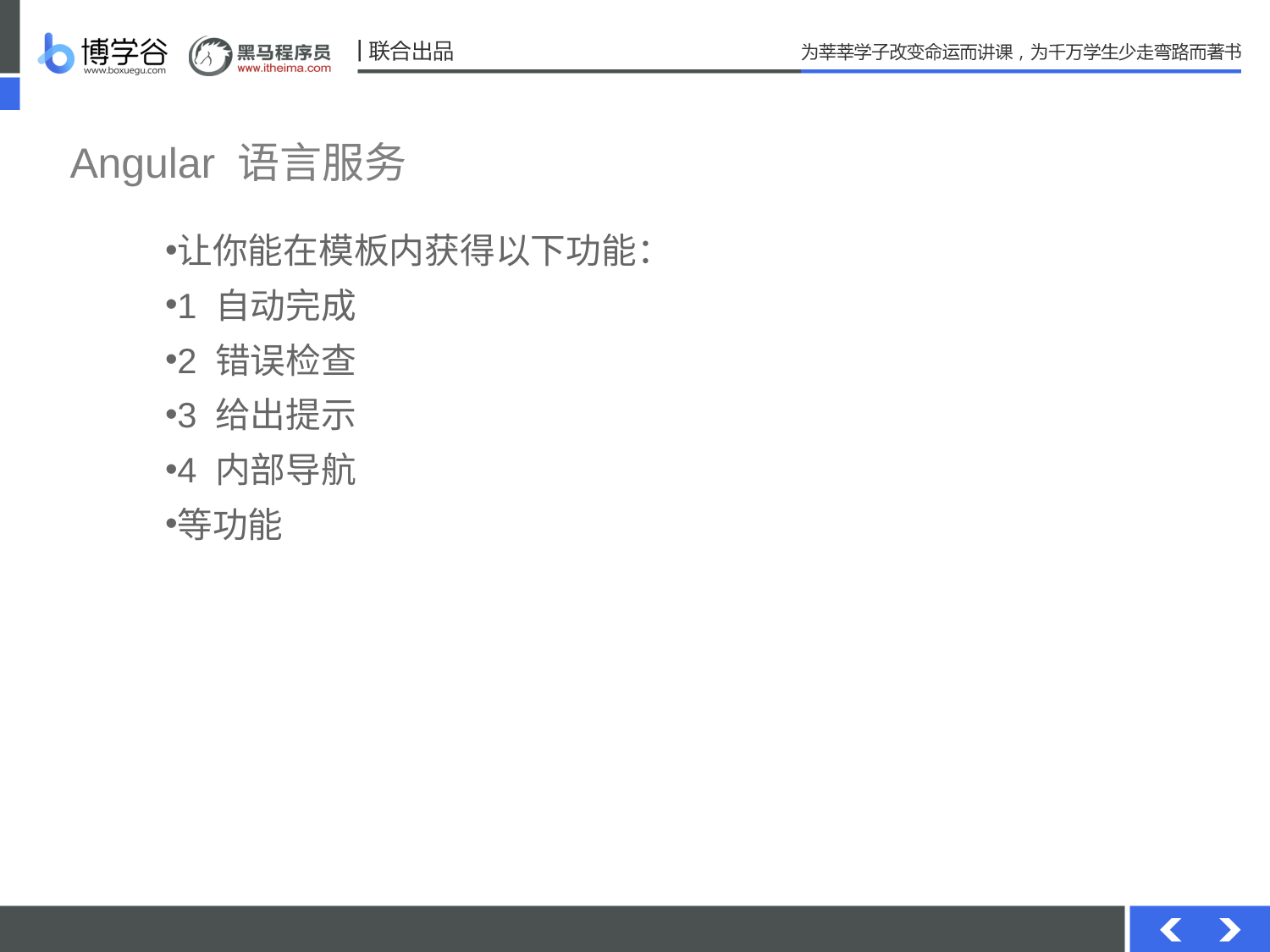

# Angular 语言服务
让你能在模板内获得以下功能：
1 自动完成
2 错误检查
3 给出提示
4 内部导航
等功能